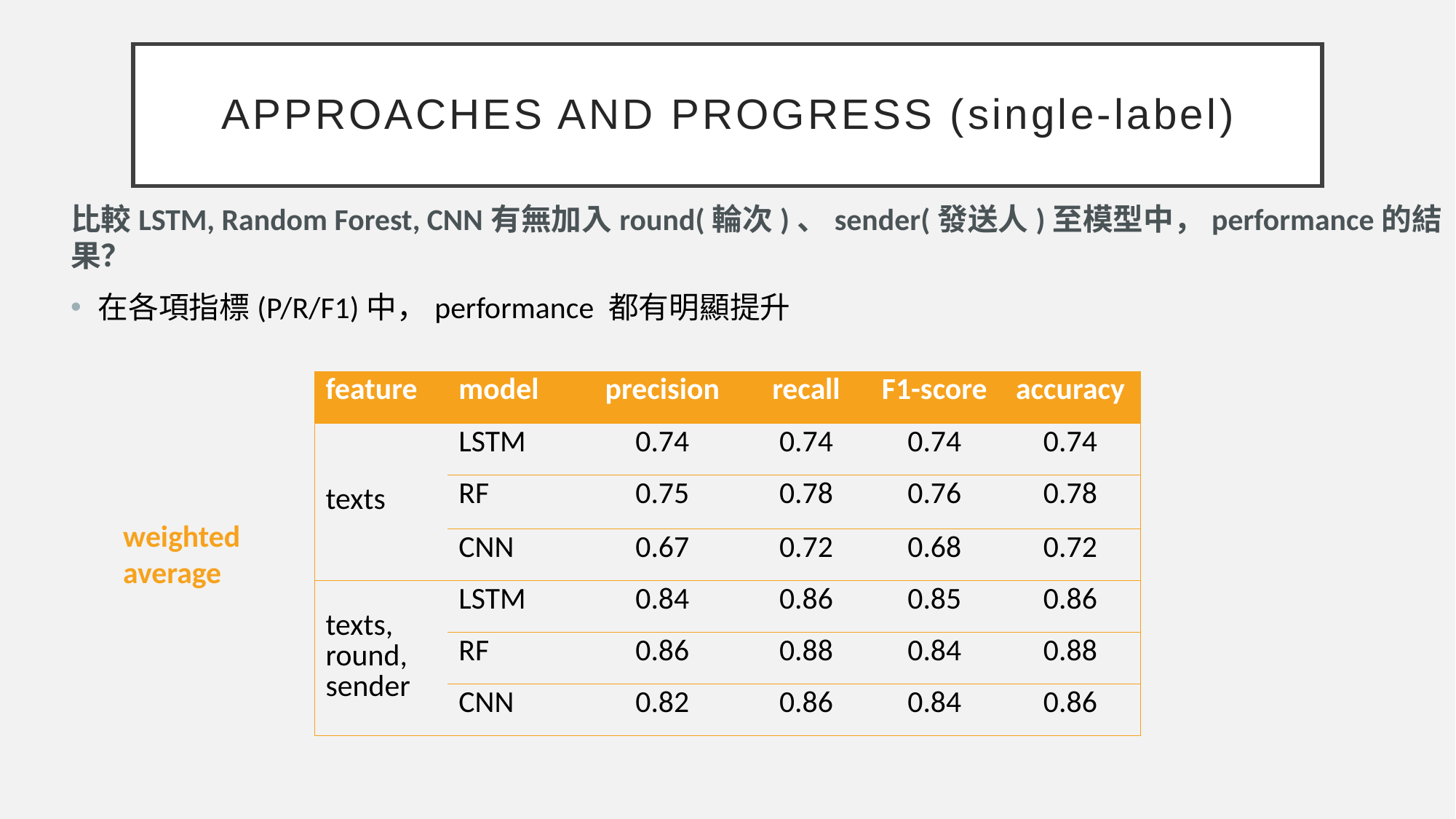

# Approaches and Progress (single-label)
比較LSTM, Random Forest, CNN有無加入round(輪次)、sender(發送人)至模型中，performance的結果？
在各項指標(P/R/F1)中，performance 都有明顯提升
| feature | model | precision | recall | F1-score | accuracy |
| --- | --- | --- | --- | --- | --- |
| texts | LSTM | 0.74 | 0.74 | 0.74 | 0.74 |
|  | RF | 0.75 | 0.78 | 0.76 | 0.78 |
|  | CNN | 0.67 | 0.72 | 0.68 | 0.72 |
| texts, round, sender | LSTM | 0.84 | 0.86 | 0.85 | 0.86 |
|  | RF | 0.86 | 0.88 | 0.84 | 0.88 |
|  | CNN | 0.82 | 0.86 | 0.84 | 0.86 |
weighted
average